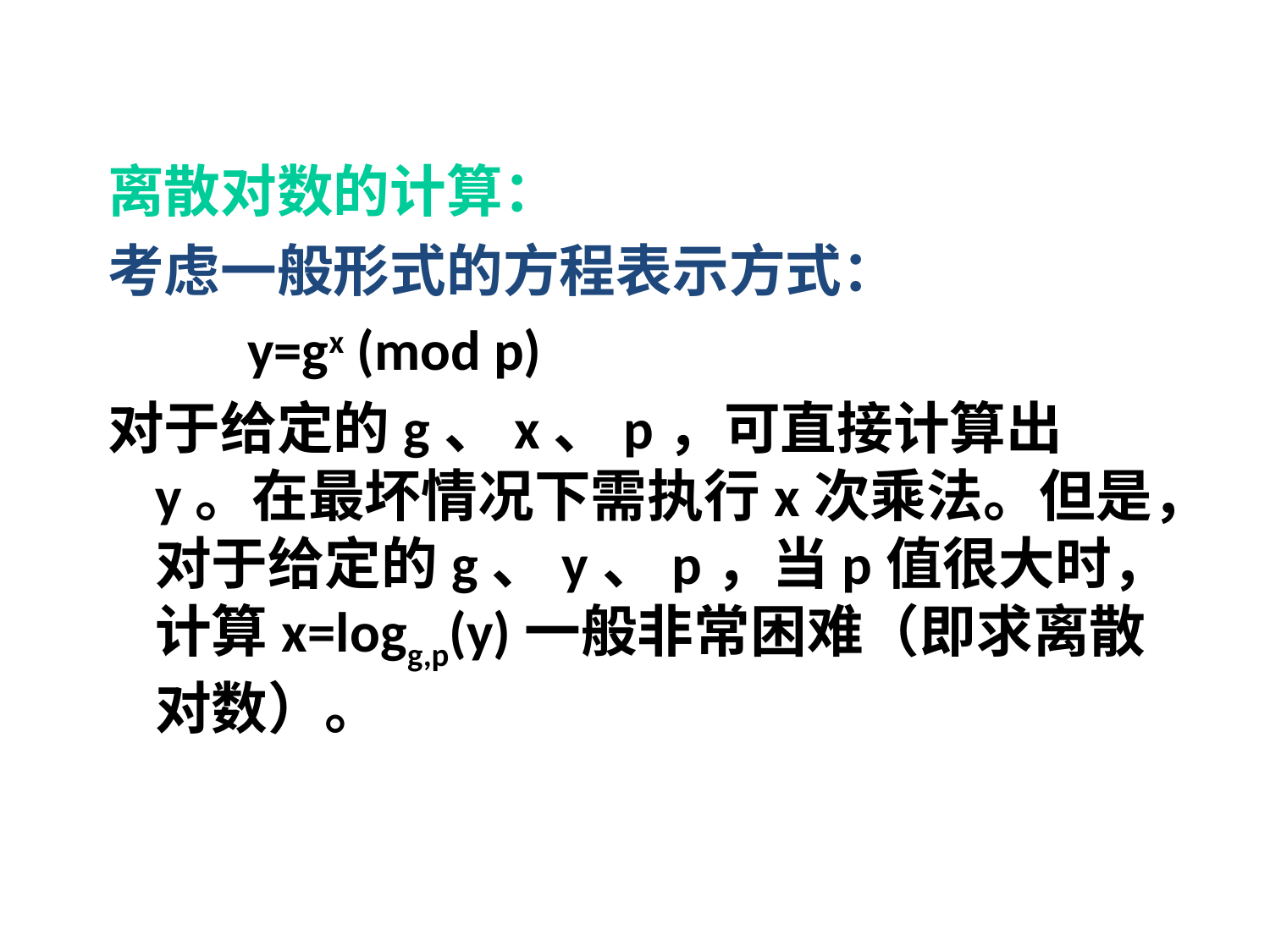

离散对数的计算：
考虑一般形式的方程表示方式：
           y=gx (mod p)
对于给定的g、x、p，可直接计算出y。在最坏情况下需执行x次乘法。但是，对于给定的g、y、p，当p值很大时，计算x=logg,p(y)一般非常困难（即求离散对数）。